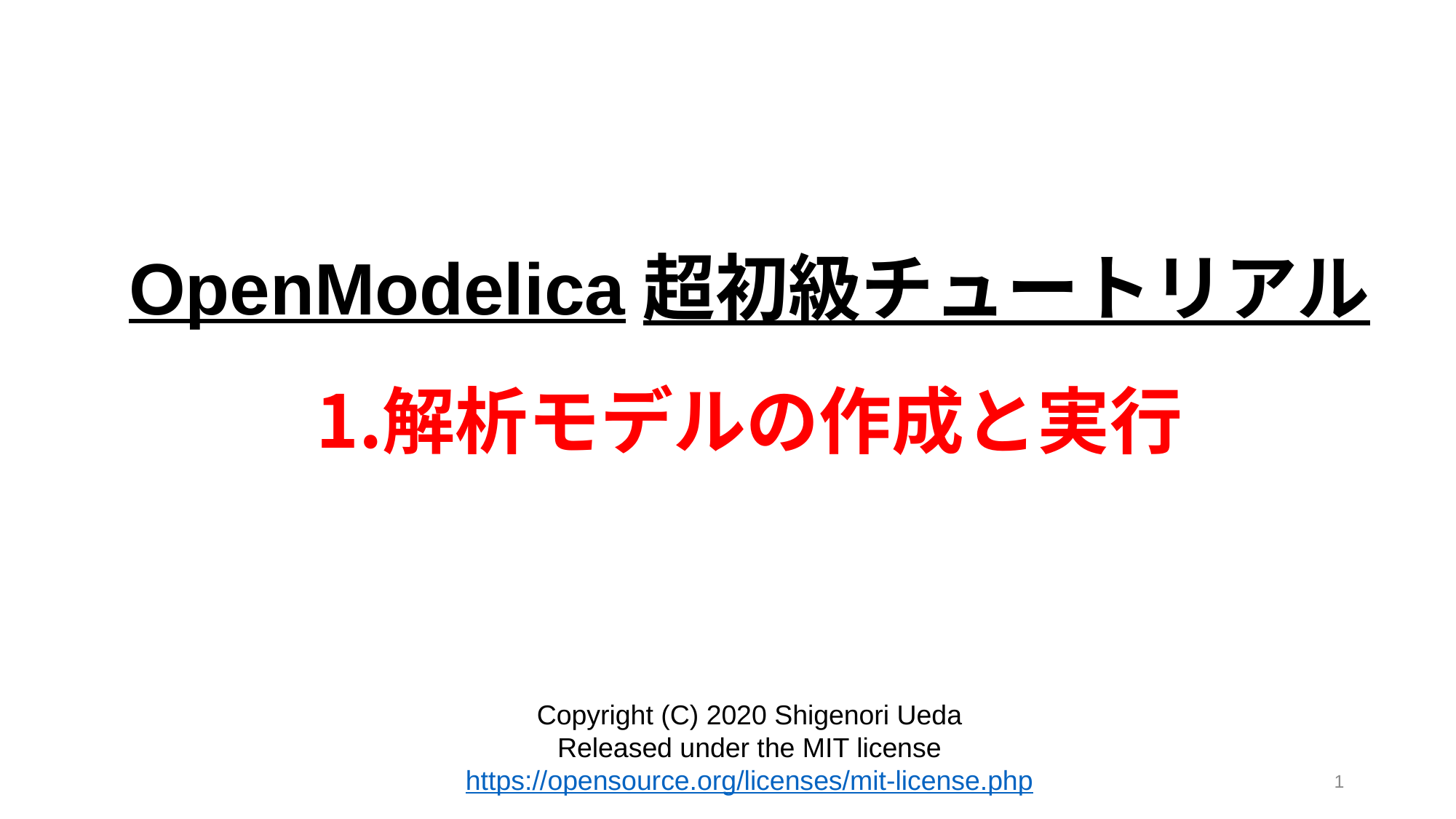

OpenModelica超初級チュートリアル
解析モデルの作成と実行
Copyright (C) 2020 Shigenori Ueda
Released under the MIT license
https://opensource.org/licenses/mit-license.php

1